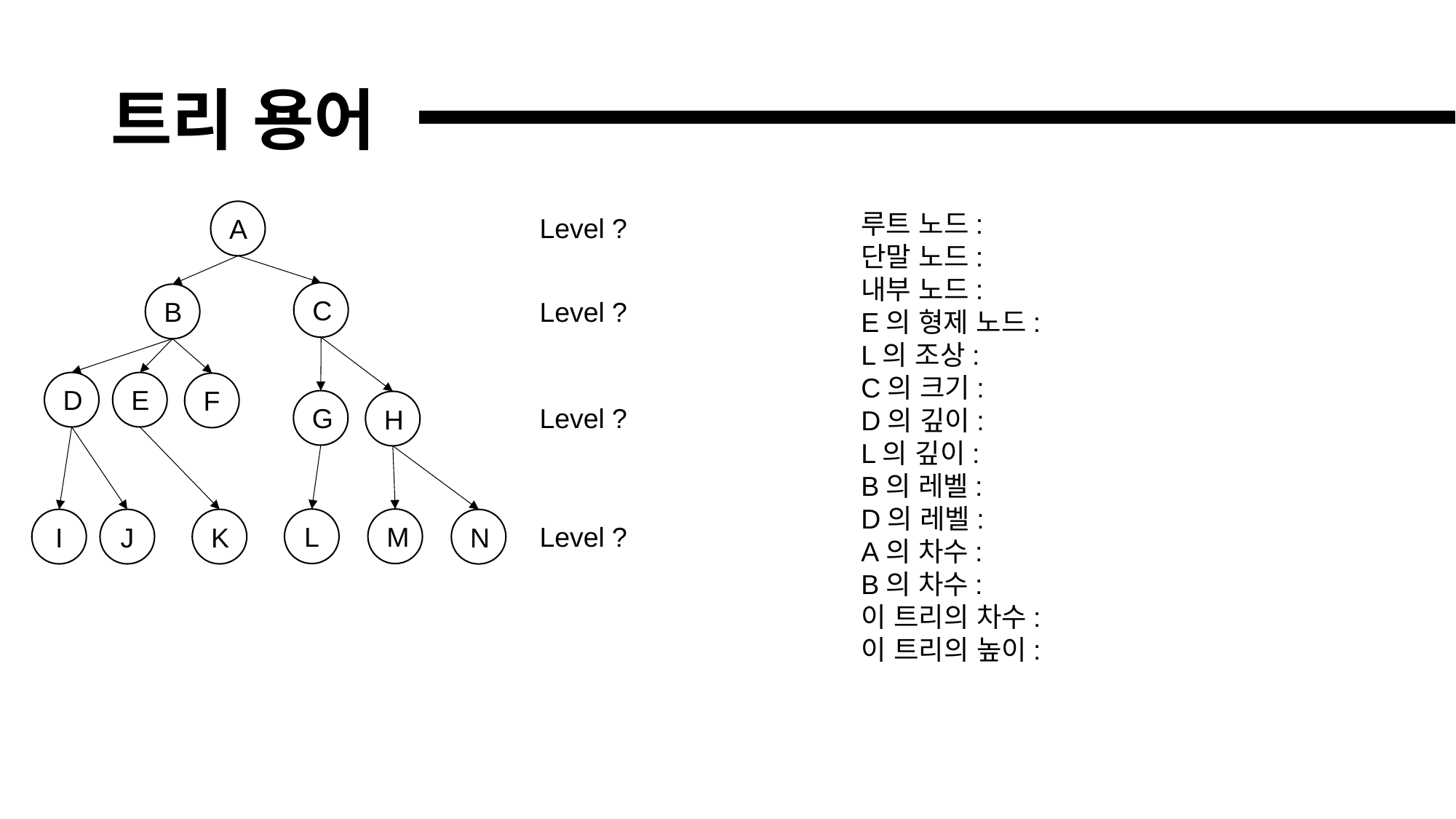

# 트리 용어

A
루트 노드:
단말 노드:
내부 노드:
E의 형제 노드:
L의 조상:
C의 크기:
D의 깊이:
L의 깊이:
B의 레벨:
D의 레벨:
A의 차수:
B의 차수:
이 트리의 차수:
이 트리의 높이:
Level ?
C
B
Level ?
D
E
F
G
H

Level ?
L
M
I
K
J
N
Level ?